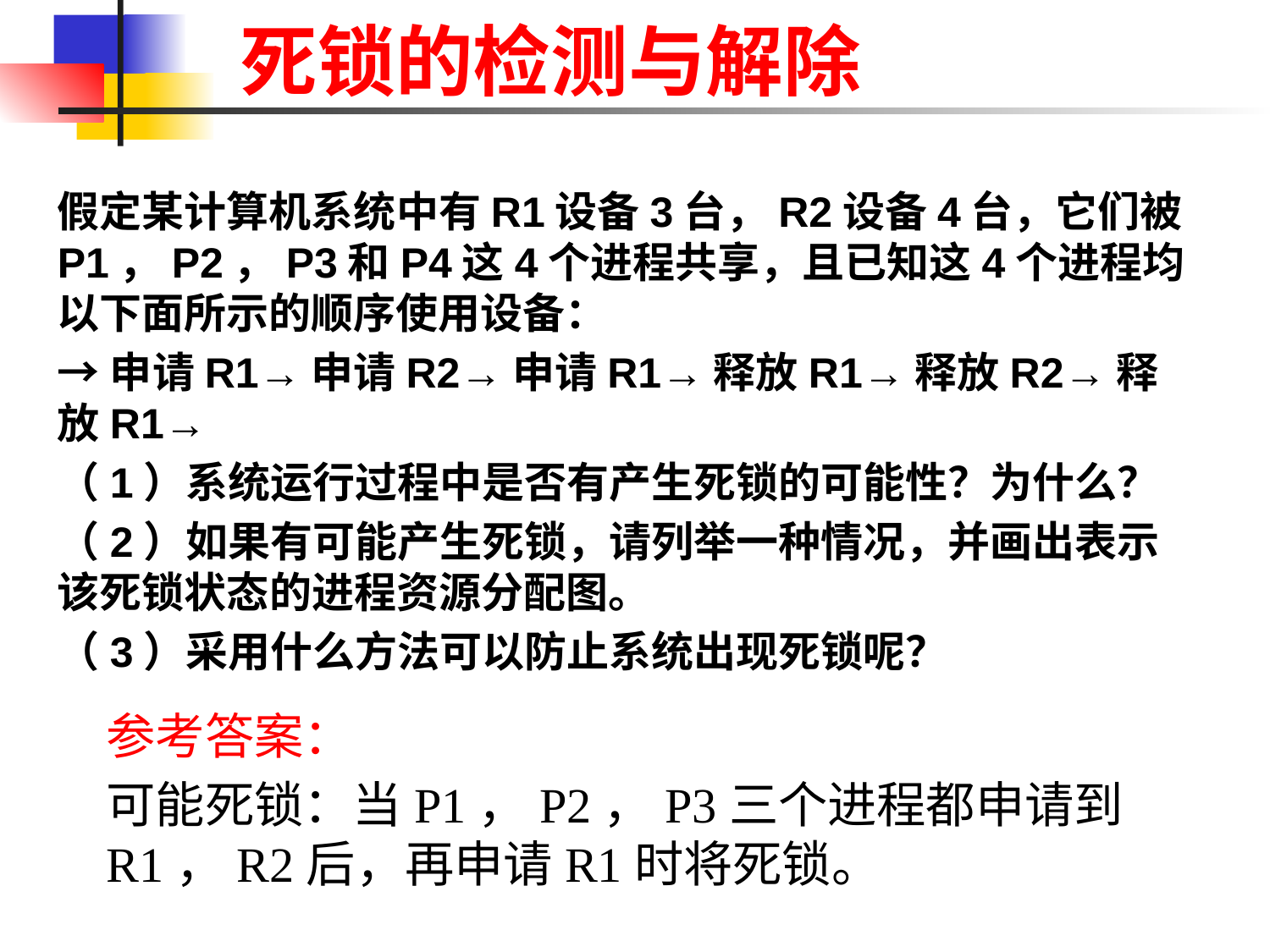

# 死锁的检测与解除
假定某计算机系统中有R1设备3台，R2设备4台，它们被P1，P2，P3和P4这4个进程共享，且已知这4个进程均以下面所示的顺序使用设备：
→申请R1→申请R2→申请R1→释放R1→释放R2→释放R1→
（1）系统运行过程中是否有产生死锁的可能性？为什么？
（2）如果有可能产生死锁，请列举一种情况，并画出表示该死锁状态的进程资源分配图。
（3）采用什么方法可以防止系统出现死锁呢？

参考答案：
可能死锁：当P1，P2，P3三个进程都申请到R1，R2后，再申请R1时将死锁。